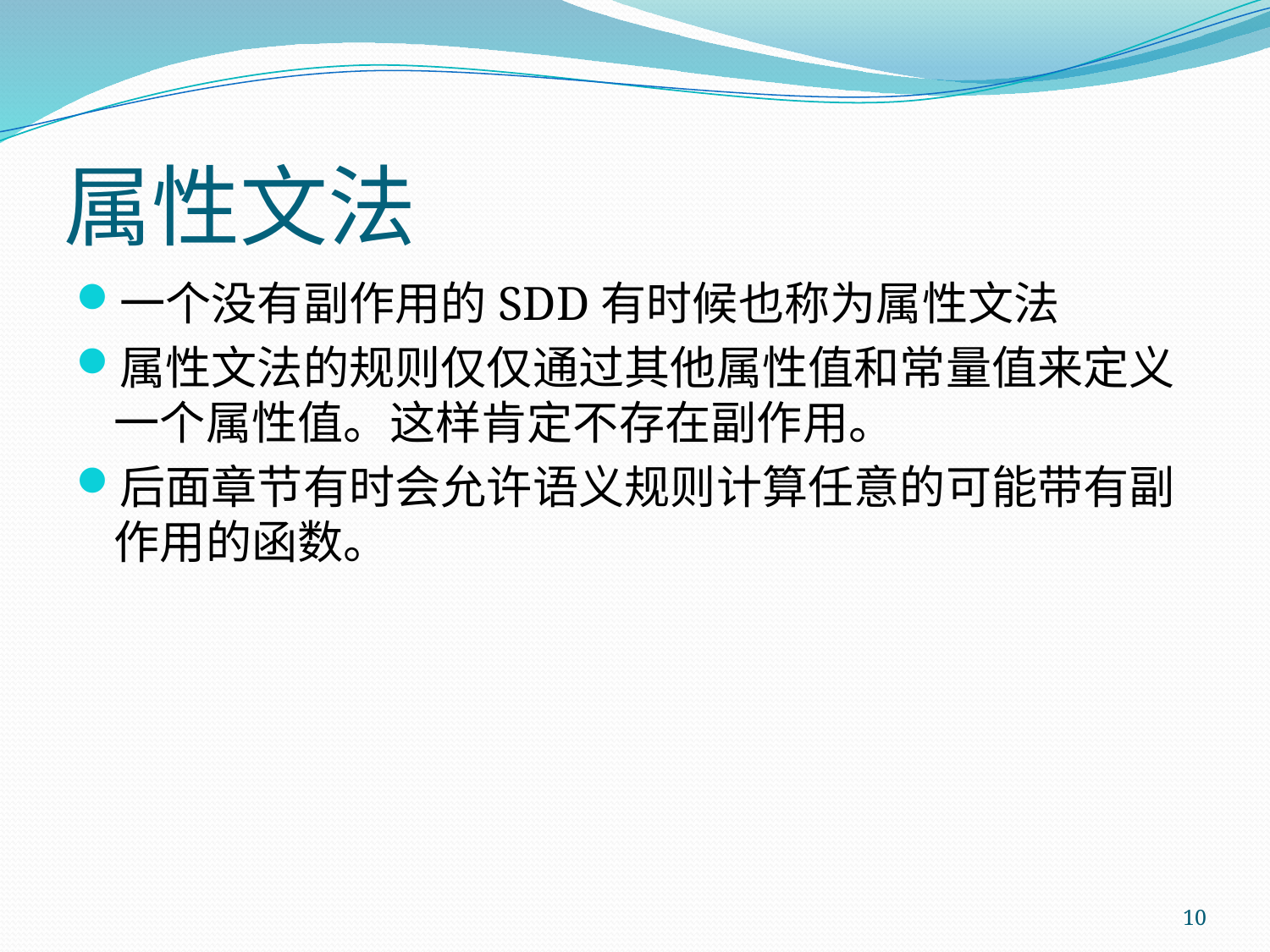

# 属性文法
一个没有副作用的SDD有时候也称为属性文法
属性文法的规则仅仅通过其他属性值和常量值来定义一个属性值。这样肯定不存在副作用。
后面章节有时会允许语义规则计算任意的可能带有副作用的函数。
10